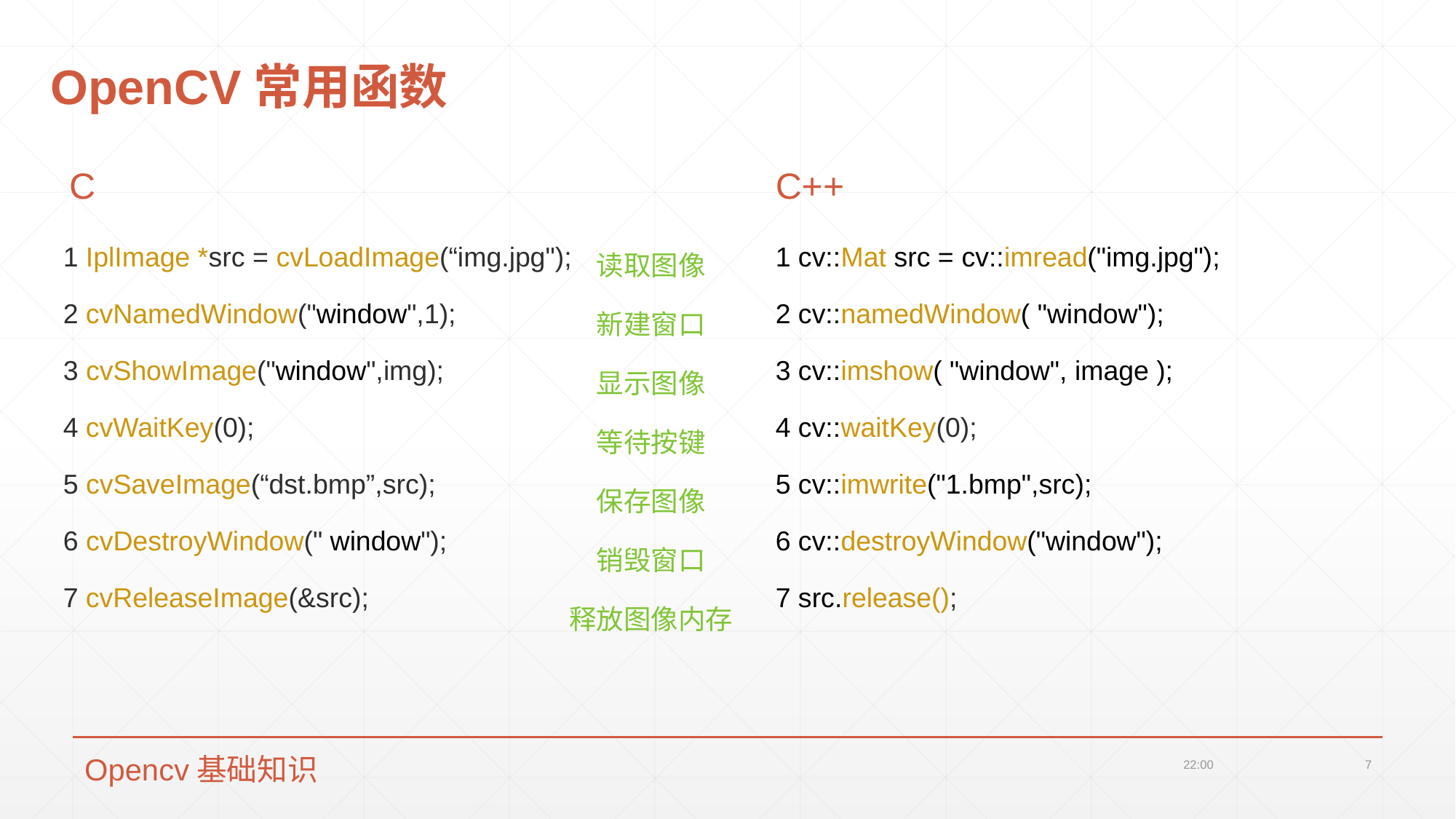

# OpenCV常用函数
C
C++
读取图像
新建窗口
显示图像
等待按键
保存图像
销毁窗口
释放图像内存
1 IplImage *src = cvLoadImage(“img.jpg");
2 cvNamedWindow("window",1);
3 cvShowImage("window",img);
4 cvWaitKey(0);
5 cvSaveImage(“dst.bmp”,src);
6 cvDestroyWindow(" window");
7 cvReleaseImage(&src);
1 cv::Mat src = cv::imread("img.jpg");
2 cv::namedWindow( "window");
3 cv::imshow( "window", image );
4 cv::waitKey(0);
5 cv::imwrite("1.bmp",src);
6 cv::destroyWindow("window");
7 src.release();

Opencv基础知识
22:00
7